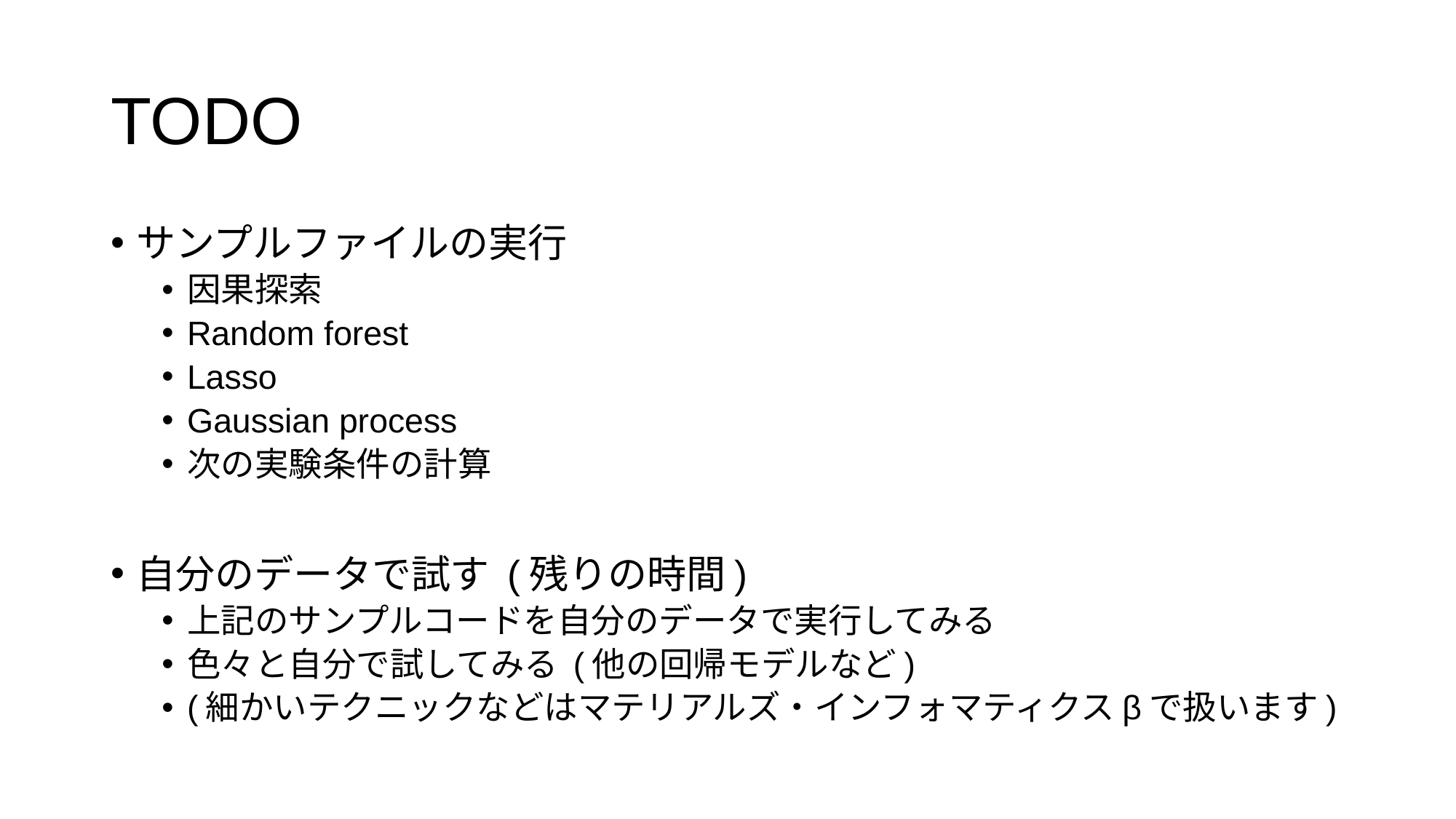

# TODO
サンプルファイルの実行
因果探索
Random forest
Lasso
Gaussian process
次の実験条件の計算

自分のデータで試す (残りの時間)
上記のサンプルコードを自分のデータで実行してみる
色々と自分で試してみる (他の回帰モデルなど)
(細かいテクニックなどはマテリアルズ・インフォマティクスβで扱います)